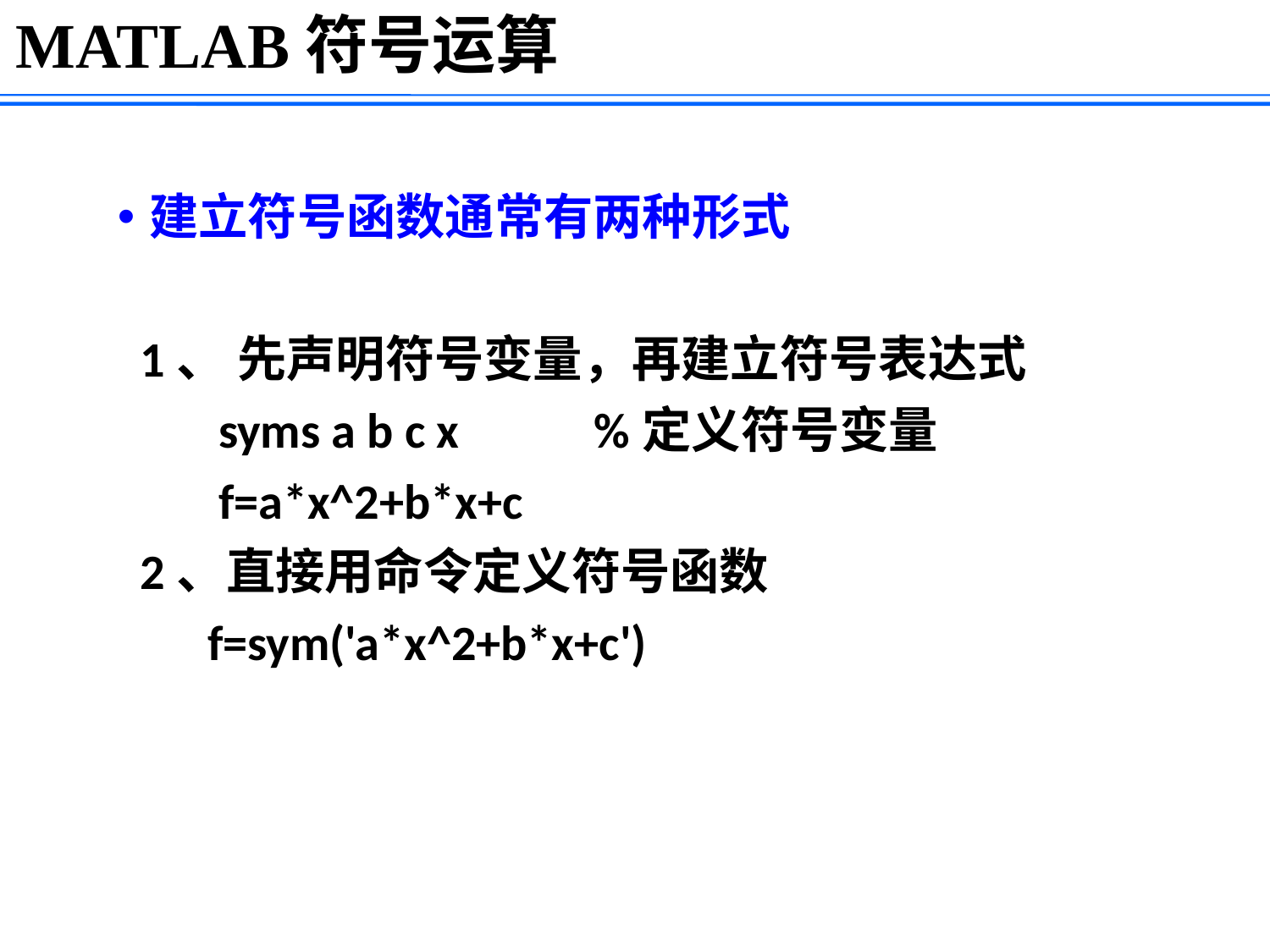

MATLAB符号运算

建立符号函数通常有两种形式

  1、 先声明符号变量，再建立符号表达式
         syms a b c x            %定义符号变量
         f=a*x^2+b*x+c
  2、直接用命令定义符号函数
        f=sym('a*x^2+b*x+c')